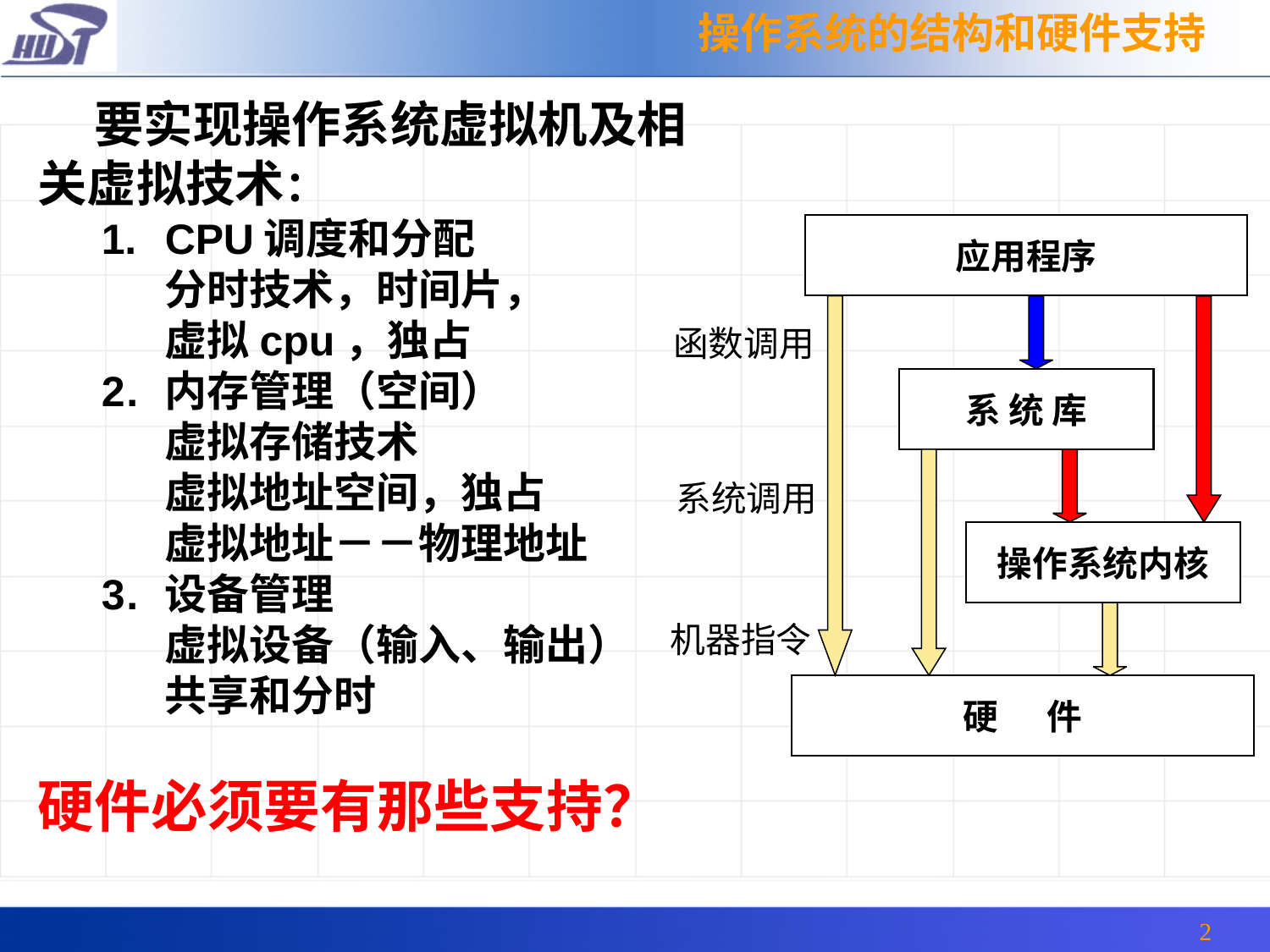

操作系统的结构和硬件支持
    要实现操作系统虚拟机及相关虚拟技术：
CPU调度和分配
分时技术，时间片，
虚拟cpu，独占
内存管理（空间）
虚拟存储技术
虚拟地址空间，独占
虚拟地址－－物理地址
设备管理
虚拟设备（输入、输出）
共享和分时

硬件必须要有那些支持？
应用程序

函数调用
系 统 库

系统调用
操作系统内核

机器指令
硬      件
2